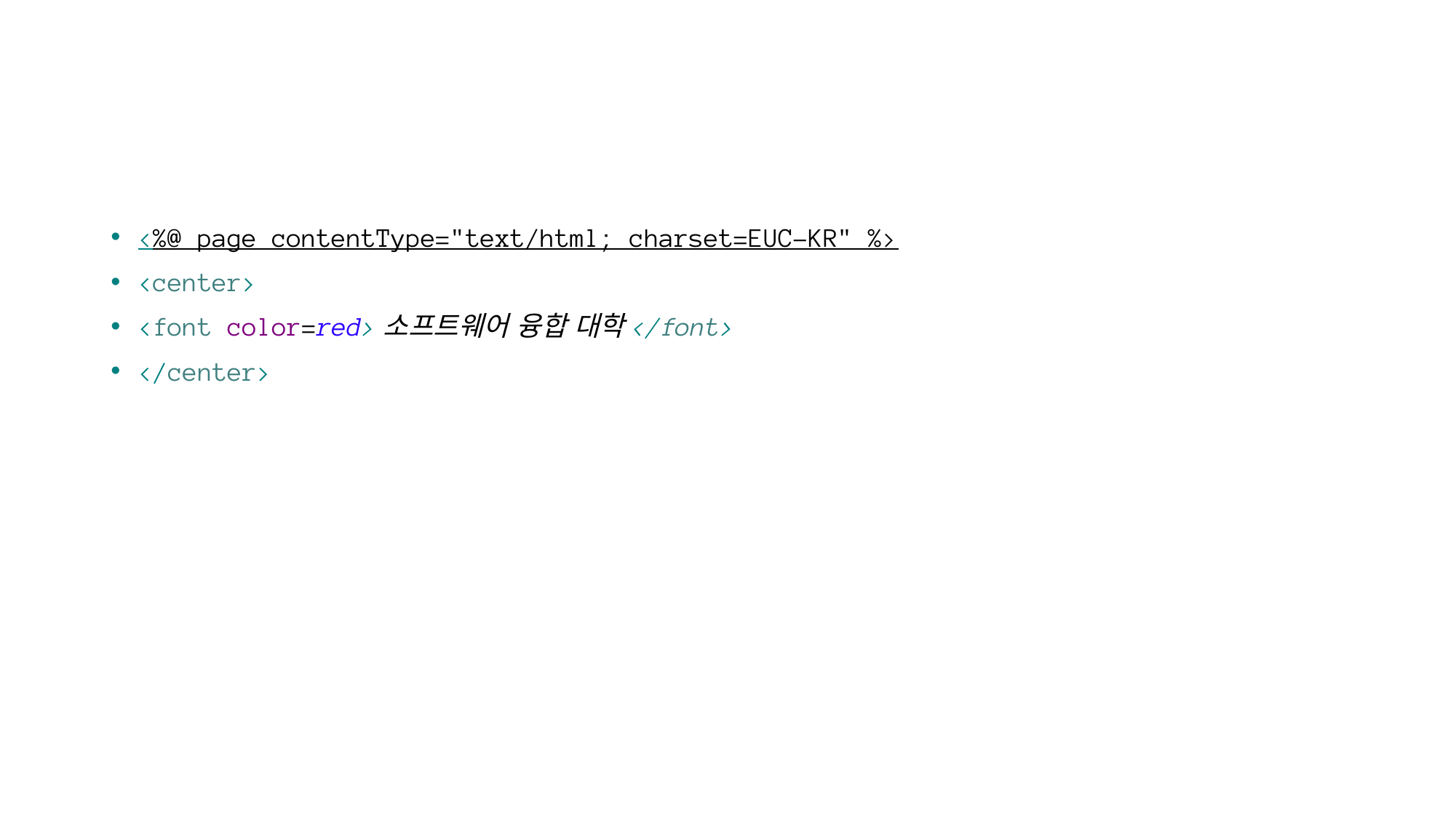

<%@ page contentType="text/html; charset=EUC-KR" %>
<center>
<font color=red>소프트웨어 융합 대학</font>
</center>